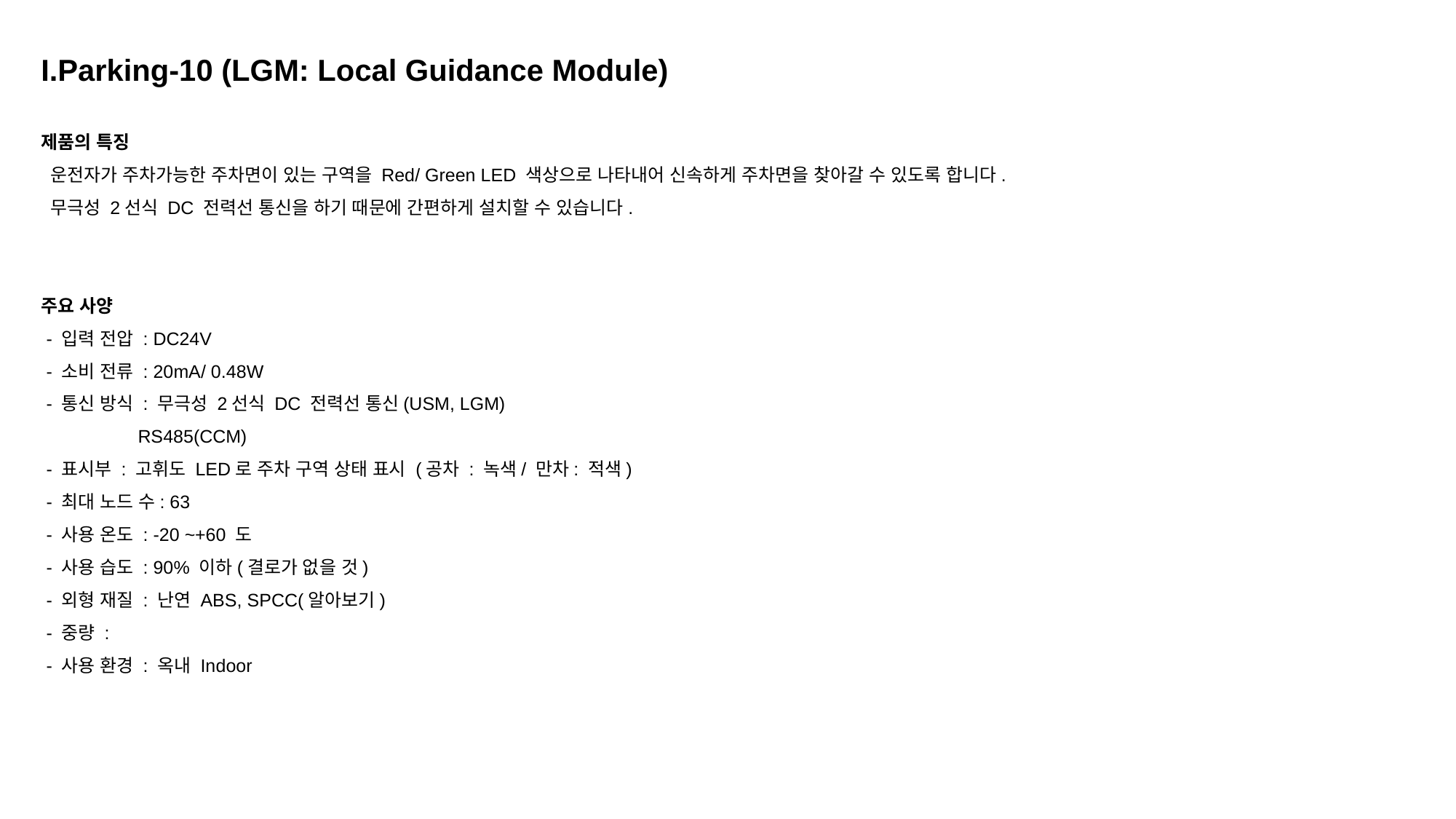

I.Parking-10 (LGM: Local Guidance Module)

제품의 특징
 운전자가 주차가능한 주차면이 있는 구역을 Red/ Green LED 색상으로 나타내어 신속하게 주차면을 찾아갈 수 있도록 합니다.
 무극성 2선식 DC 전력선 통신을 하기 때문에 간편하게 설치할 수 있습니다.

주요 사양
 - 입력 전압 : DC24V
 - 소비 전류 : 20mA/ 0.48W
 - 통신 방식 : 무극성 2선식 DC 전력선 통신(USM, LGM)
                   RS485(CCM)
 - 표시부 : 고휘도 LED로 주차 구역 상태 표시 (공차 : 녹색/ 만차: 적색)
 - 최대 노드 수: 63
 - 사용 온도 : -20 ~+60 도
 - 사용 습도 : 90% 이하(결로가 없을 것)
 - 외형 재질 : 난연 ABS, SPCC(알아보기)
 - 중량 :
 - 사용 환경 : 옥내 Indoor